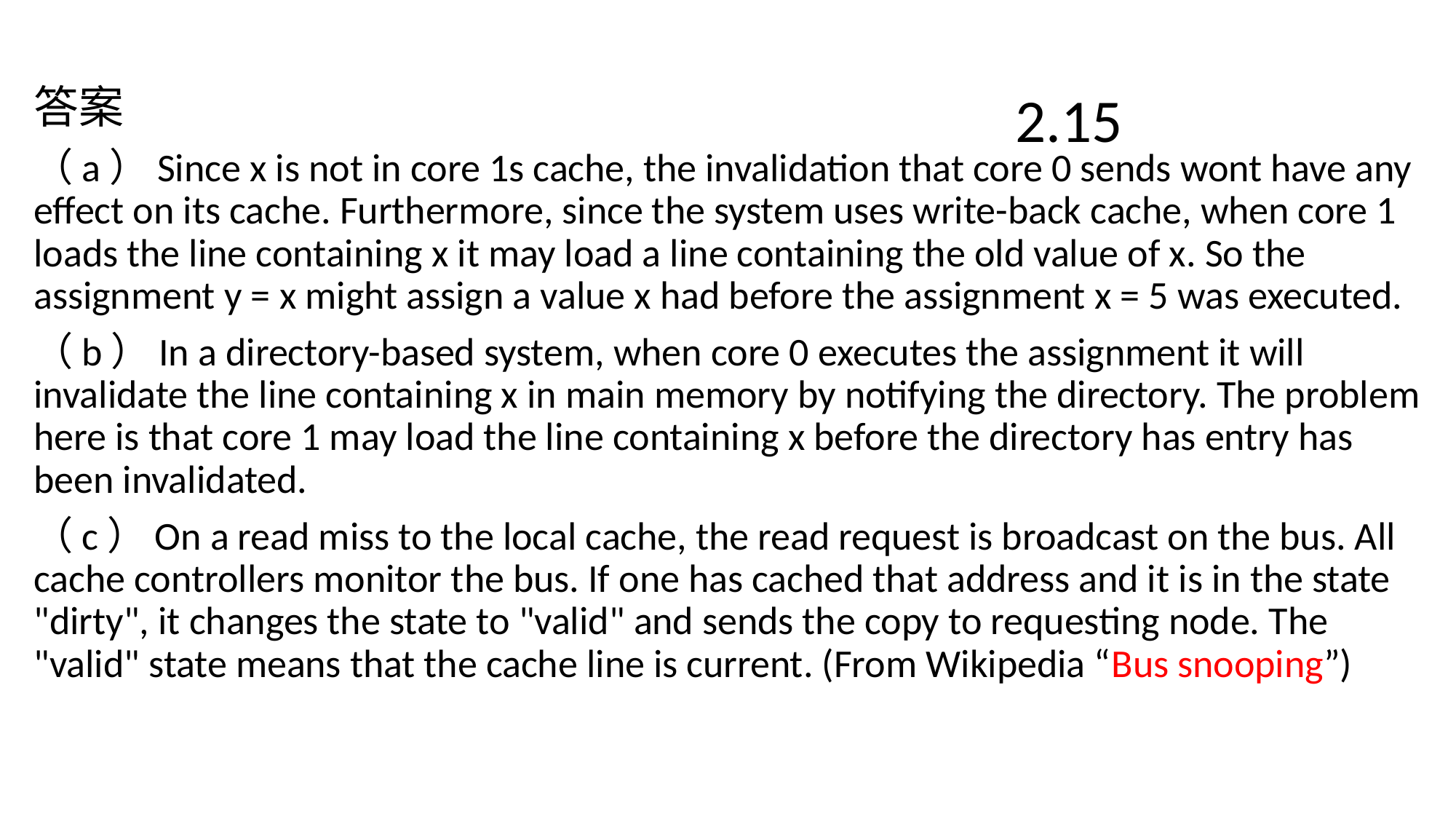

# 2.15
答案
（a）Since x is not in core 1s cache, the invalidation that core 0 sends wont have any effect on its cache. Furthermore, since the system uses write-back cache, when core 1 loads the line containing x it may load a line containing the old value of x. So the assignment y = x might assign a value x had before the assignment x = 5 was executed.
（b）In a directory-based system, when core 0 executes the assignment it will invalidate the line containing x in main memory by notifying the directory. The problem here is that core 1 may load the line containing x before the directory has entry has been invalidated.
（c）On a read miss to the local cache, the read request is broadcast on the bus. All cache controllers monitor the bus. If one has cached that address and it is in the state "dirty", it changes the state to "valid" and sends the copy to requesting node. The "valid" state means that the cache line is current. (From Wikipedia “Bus snooping”)